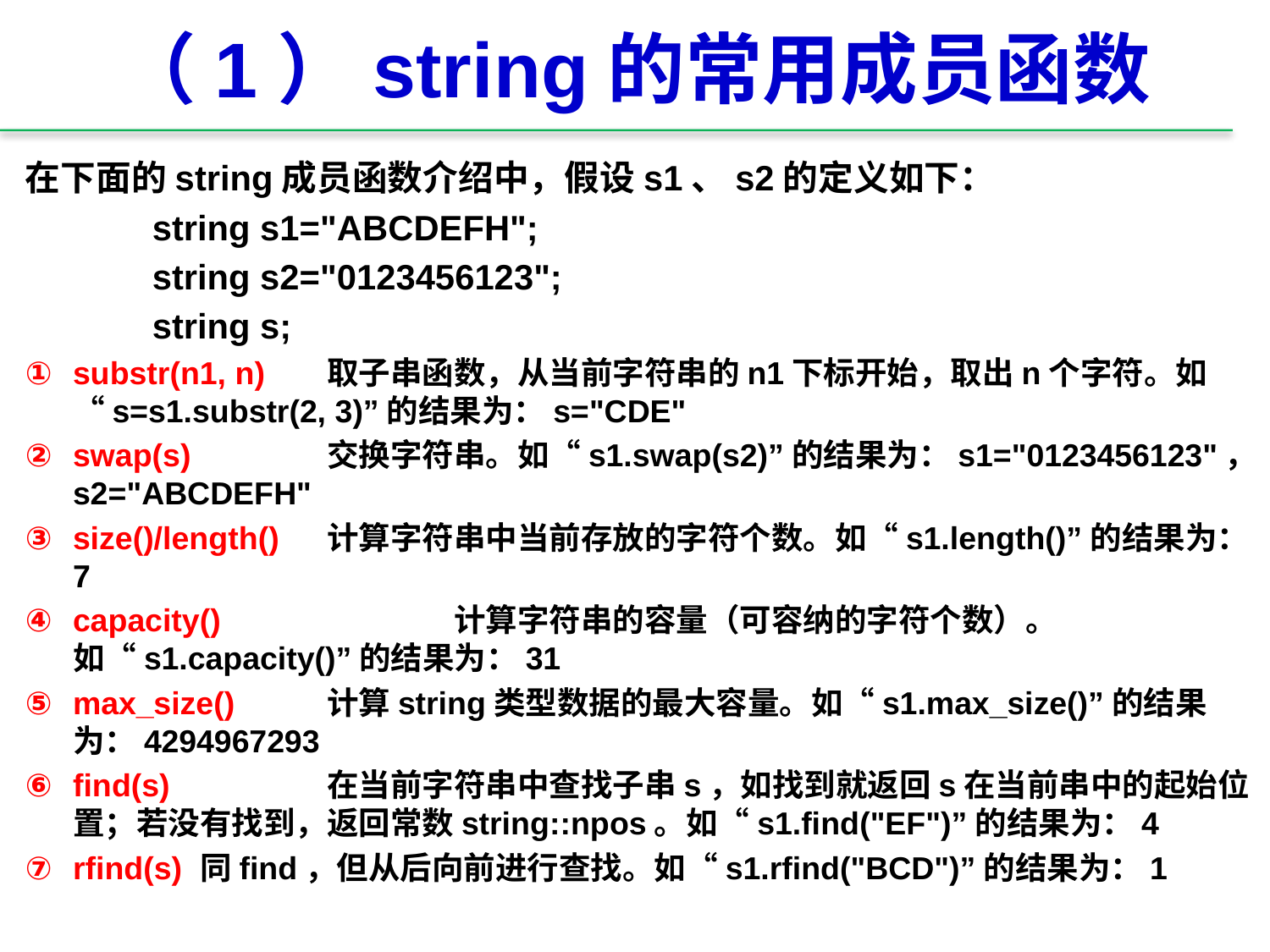

# （1）string的常用成员函数
在下面的string成员函数介绍中，假设s1、s2的定义如下：
	string s1="ABCDEFH";
	string s2="0123456123";
	string s;
substr(n1, n)	取子串函数，从当前字符串的n1下标开始，取出n个字符。如“s=s1.substr(2, 3)”的结果为：s="CDE"
swap(s)		交换字符串。如“s1.swap(s2)”的结果为：s1="0123456123"，s2="ABCDEFH"
size()/length() 	计算字符串中当前存放的字符个数。如“s1.length()”的结果为：7
capacity()		计算字符串的容量（可容纳的字符个数）。如“s1.capacity()”的结果为：31
max_size()	计算string类型数据的最大容量。如“s1.max_size()”的结果为：4294967293
find(s)		在当前字符串中查找子串s，如找到就返回s在当前串中的起始位置；若没有找到，返回常数string::npos。如“s1.find("EF")”的结果为：4
rfind(s)	同find，但从后向前进行查找。如“s1.rfind("BCD")”的结果为：1